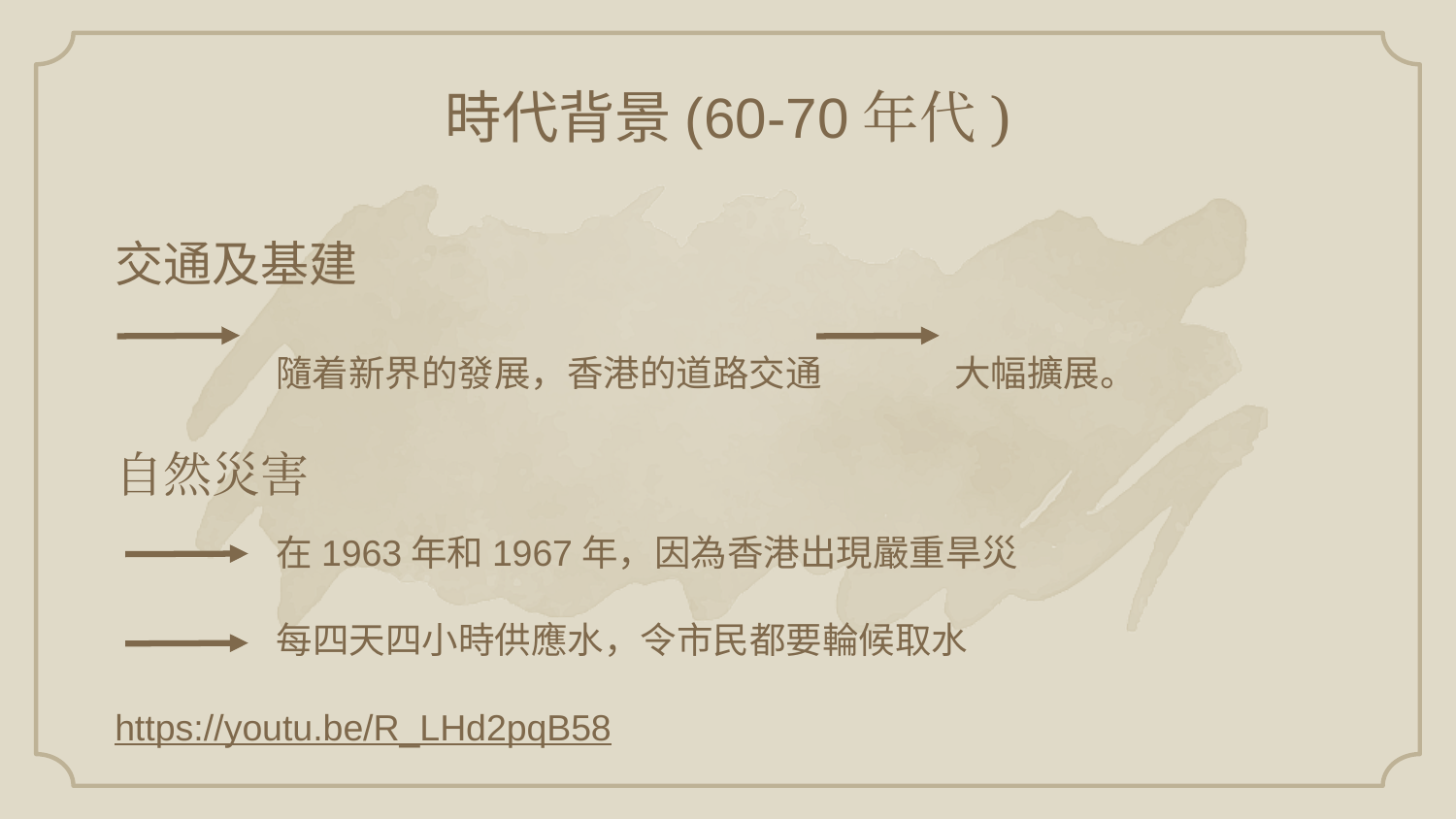

時代背景(60-70年代)

交通及基建
           隨着新界的發展，香港的道路交通             大幅擴展。
自然災害

               在1963年和1967年，因為香港出現嚴重旱災

               每四天四小時供應水，令市民都要輪候取水

https://youtu.be/R_LHd2pqB58